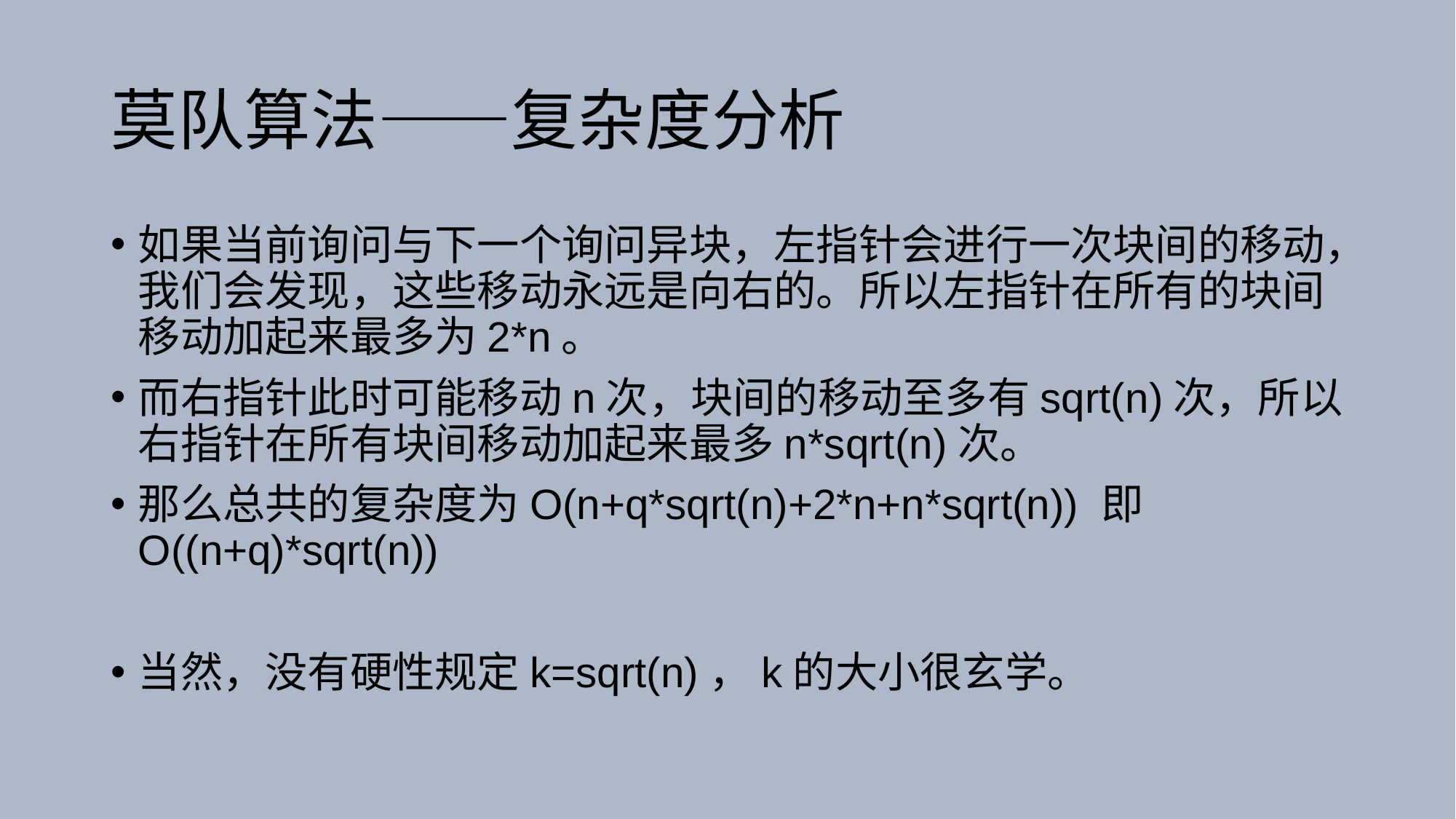

# 莫队算法——复杂度分析
如果当前询问与下一个询问异块，左指针会进行一次块间的移动，我们会发现，这些移动永远是向右的。所以左指针在所有的块间移动加起来最多为2*n。
而右指针此时可能移动n次，块间的移动至多有sqrt(n)次，所以右指针在所有块间移动加起来最多n*sqrt(n)次。
那么总共的复杂度为O(n+q*sqrt(n)+2*n+n*sqrt(n)) 即 O((n+q)*sqrt(n))

当然，没有硬性规定k=sqrt(n)，k的大小很玄学。